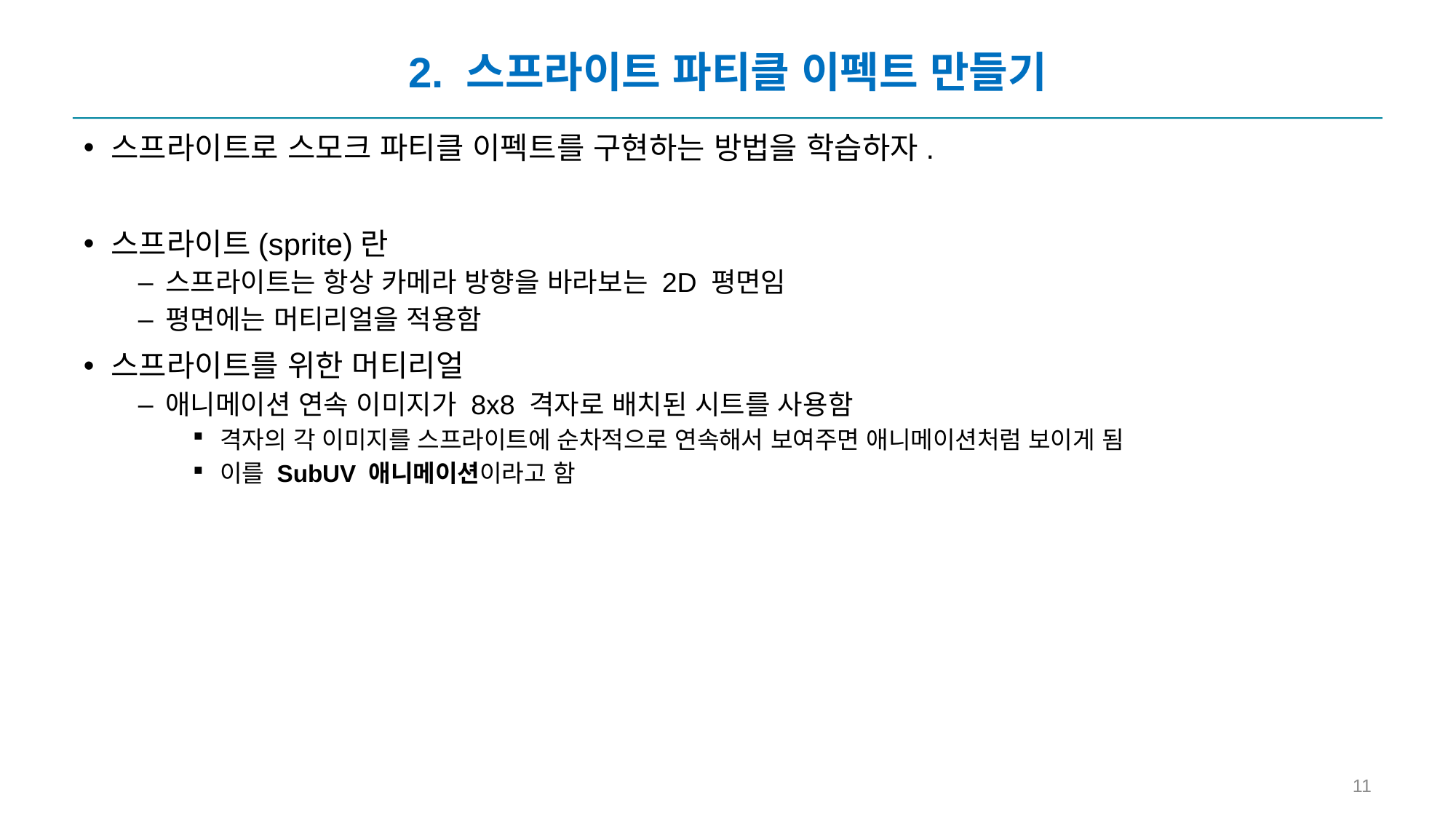

# 2. 스프라이트 파티클 이펙트 만들기
스프라이트로 스모크 파티클 이펙트를 구현하는 방법을 학습하자.

스프라이트(sprite)란
스프라이트는 항상 카메라 방향을 바라보는 2D 평면임
평면에는 머티리얼을 적용함
스프라이트를 위한 머티리얼
애니메이션 연속 이미지가 8x8 격자로 배치된 시트를 사용함
격자의 각 이미지를 스프라이트에 순차적으로 연속해서 보여주면 애니메이션처럼 보이게 됨
이를 SubUV 애니메이션이라고 함

11